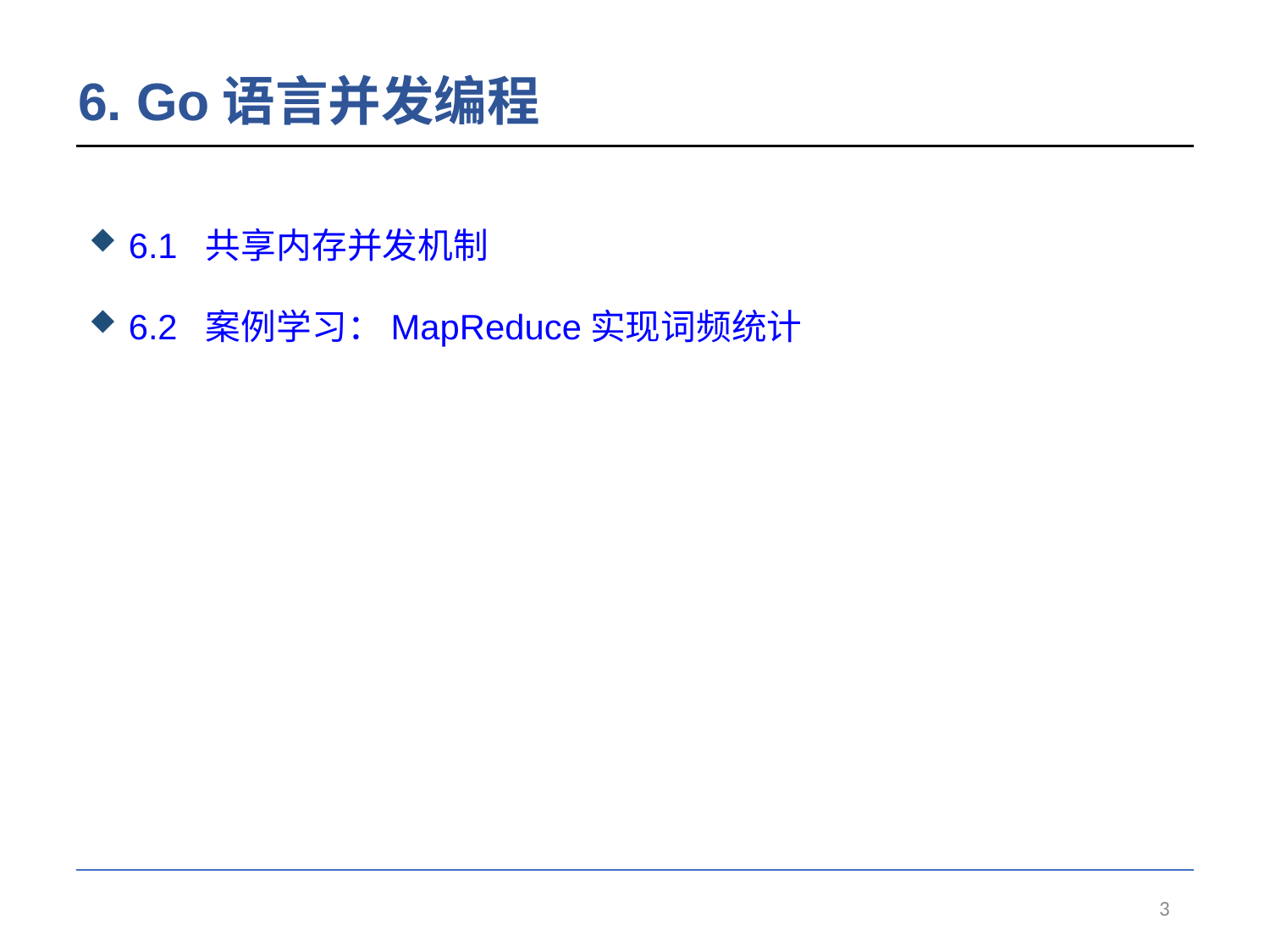

# 6. Go语言并发编程
6.1  共享内存并发机制
6.2  案例学习：MapReduce实现词频统计

3